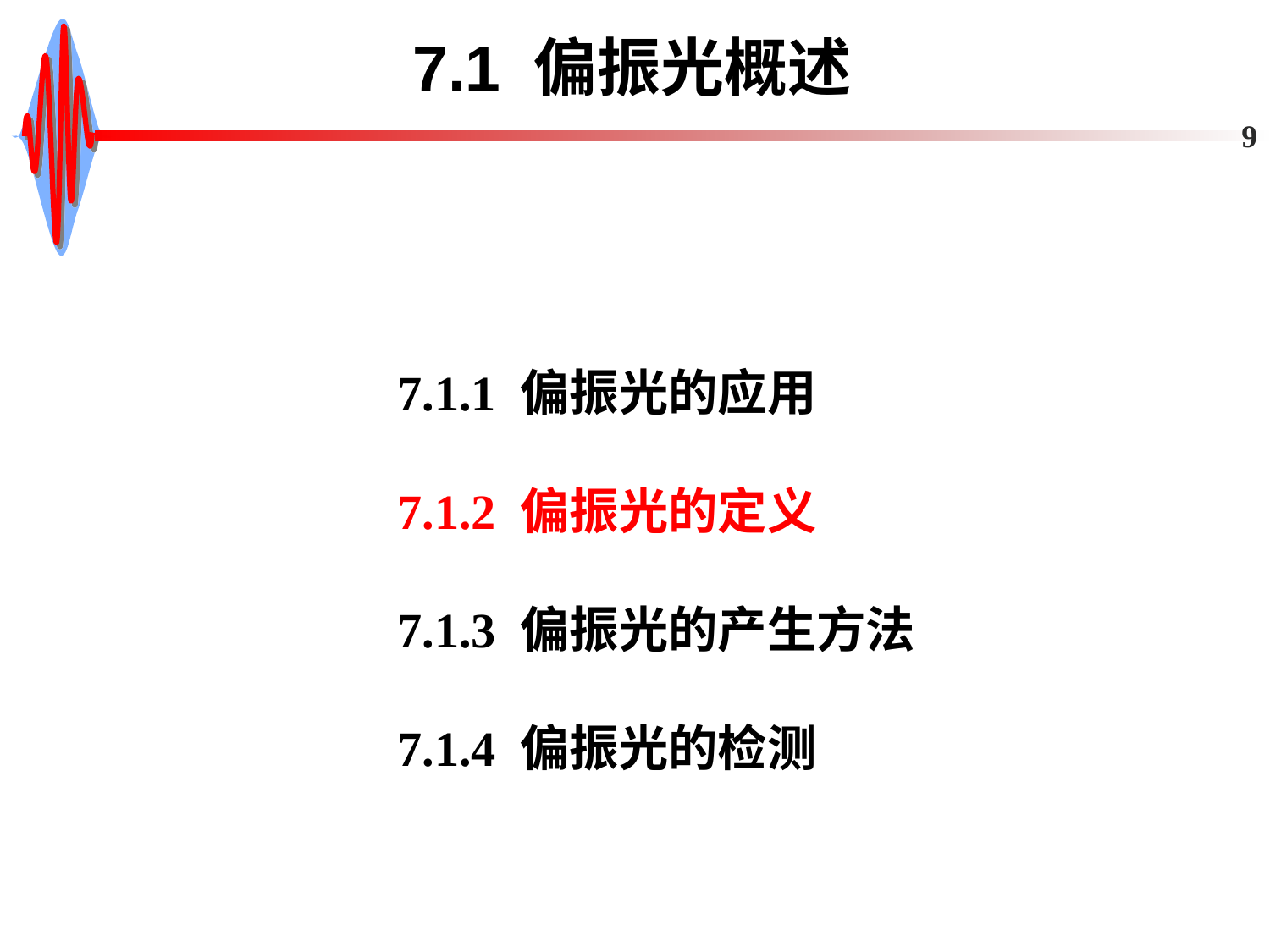

# 7.1 偏振光概述
9
7.1.1 偏振光的应用
7.1.2 偏振光的定义
7.1.3 偏振光的产生方法
7.1.4 偏振光的检测